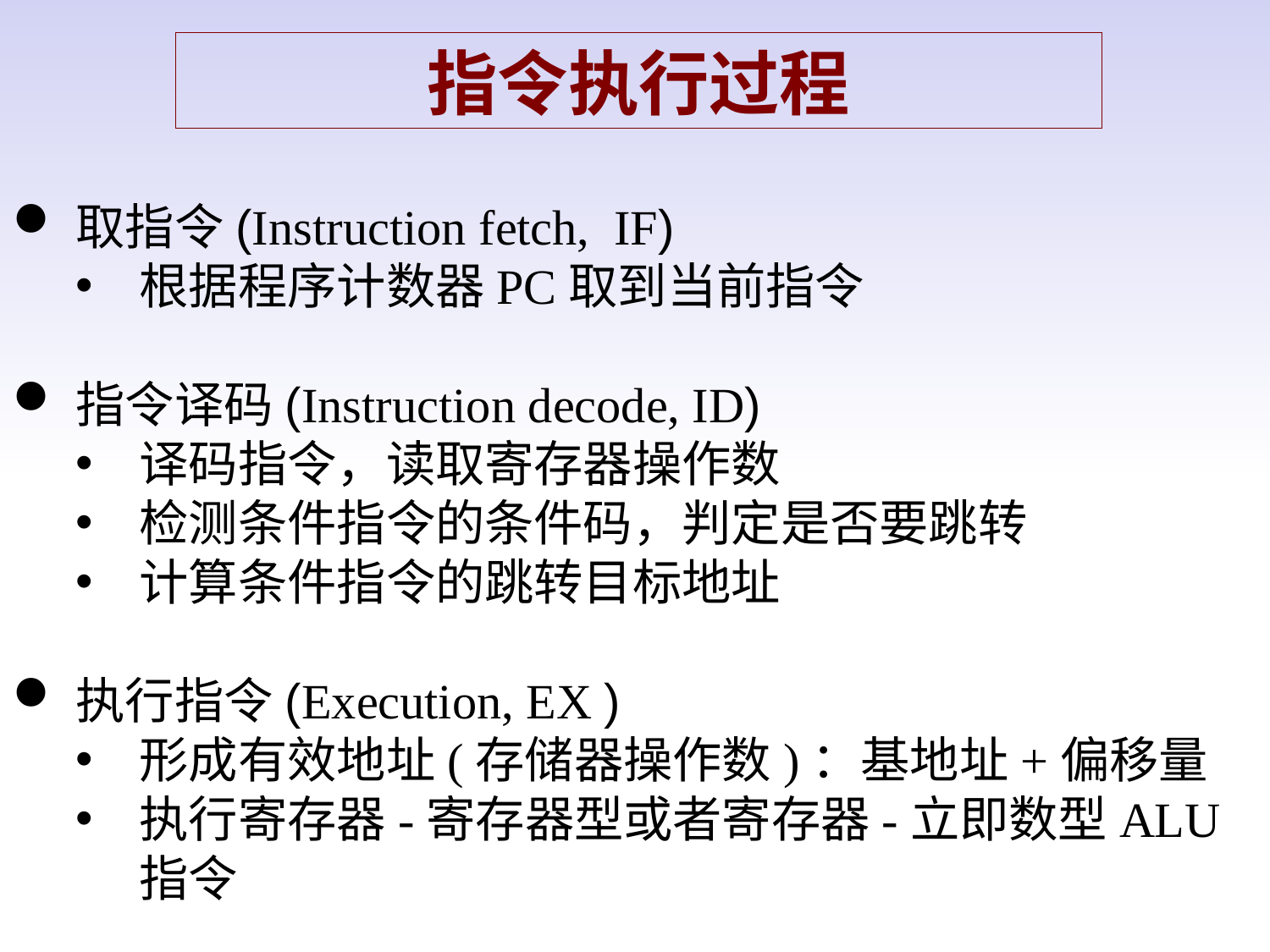

指令执行过程
取指令(Instruction fetch,  IF)
根据程序计数器PC取到当前指令

指令译码(Instruction decode, ID)
译码指令，读取寄存器操作数
检测条件指令的条件码，判定是否要跳转
计算条件指令的跳转目标地址

执行指令(Execution, EX )
形成有效地址(存储器操作数)：基地址+偏移量
执行寄存器-寄存器型或者寄存器-立即数型ALU指令